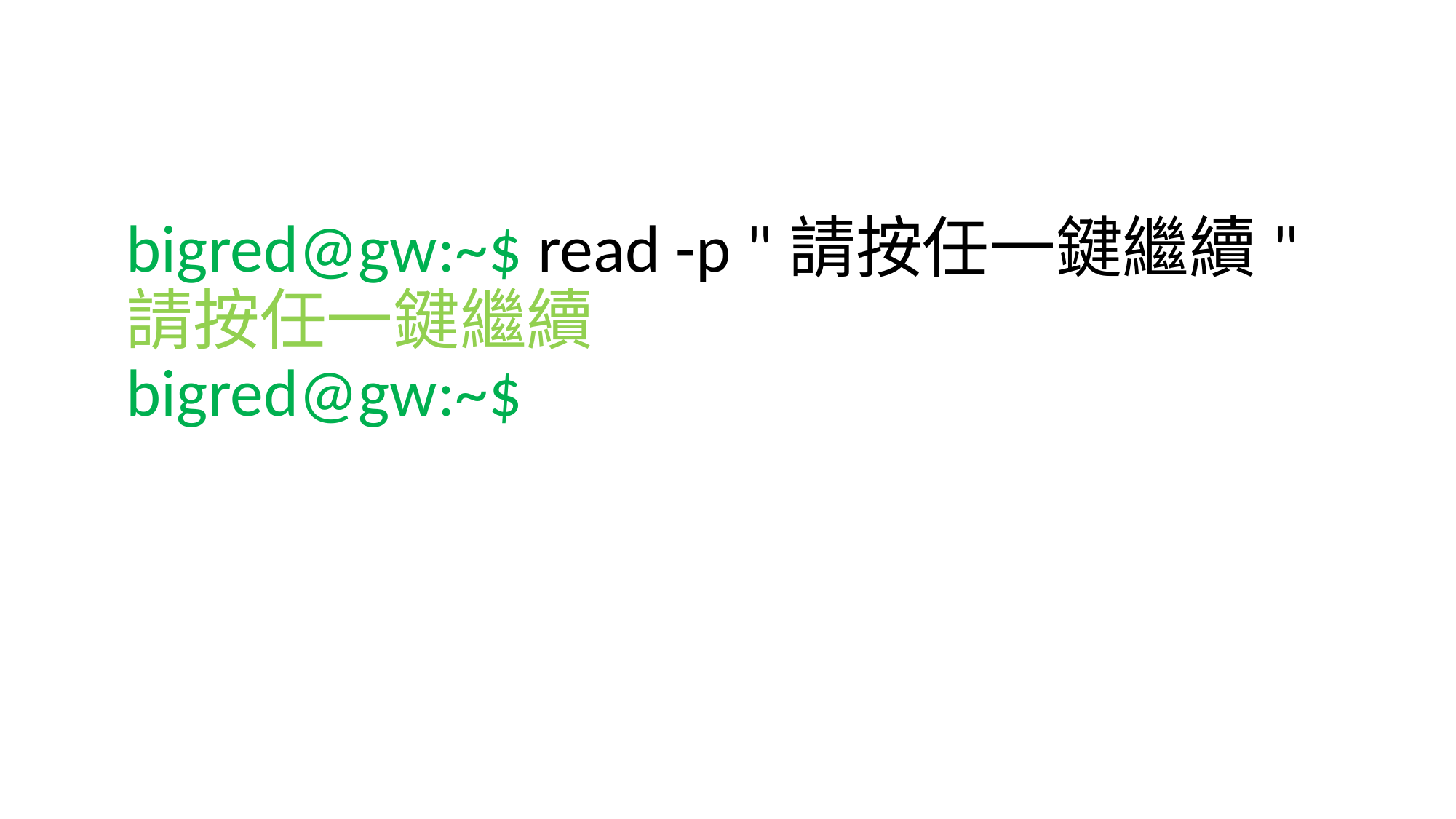

# bigred@gw:~$ read -p "請按任一鍵繼續" 請按任一鍵繼續 bigred@gw:~$